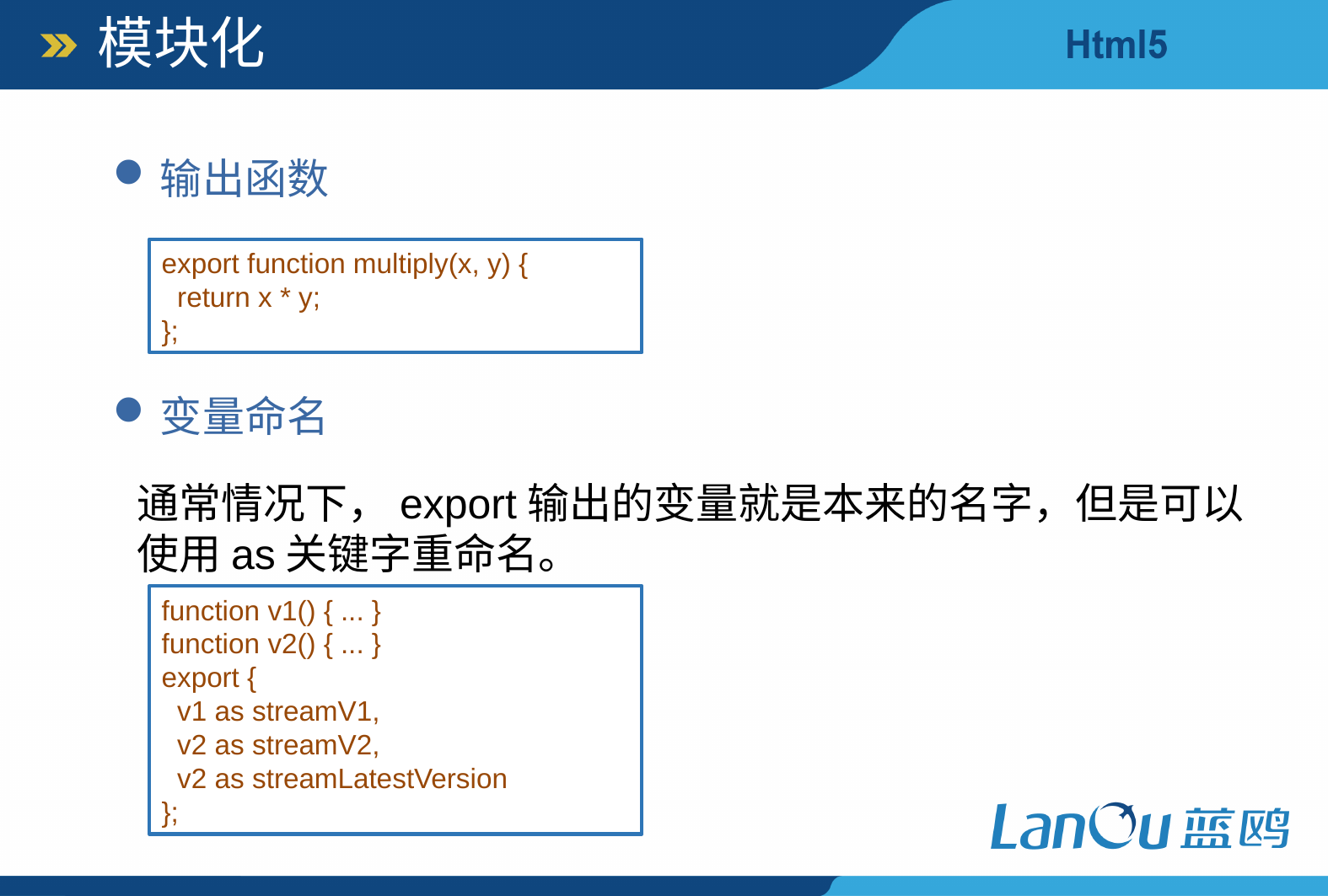

模块化
输出函数
export function multiply(x, y) {
  return x * y;
};
变量命名
通常情况下，export输出的变量就是本来的名字，但是可以使用as关键字重命名。
function v1() { ... }
function v2() { ... }
export {
  v1 as streamV1,
  v2 as streamV2,
  v2 as streamLatestVersion
};